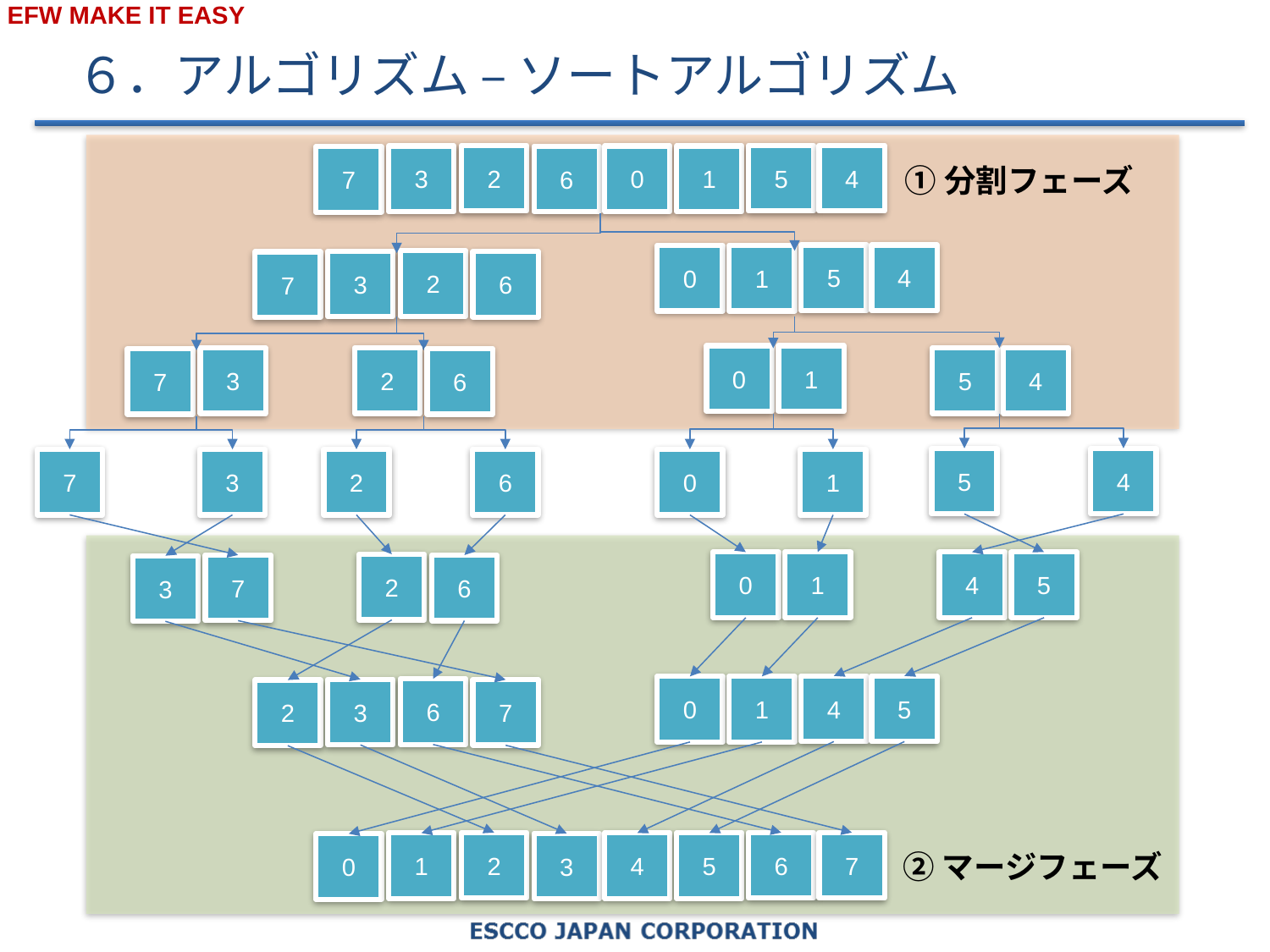

# ６．アルゴリズム – ソートアルゴリズム

4
5
2
1
0
3
6
7
①分割フェーズ

4
5
1
0

2
3
6
7

1
0

3
7

2
6

4
5

4
5
7
0
2
6
1
3

1
0

5
4

2
6

7
3

5
4
1
0

6
3
7
2

7
6
2
5
4
1
3
0
②マージフェーズ